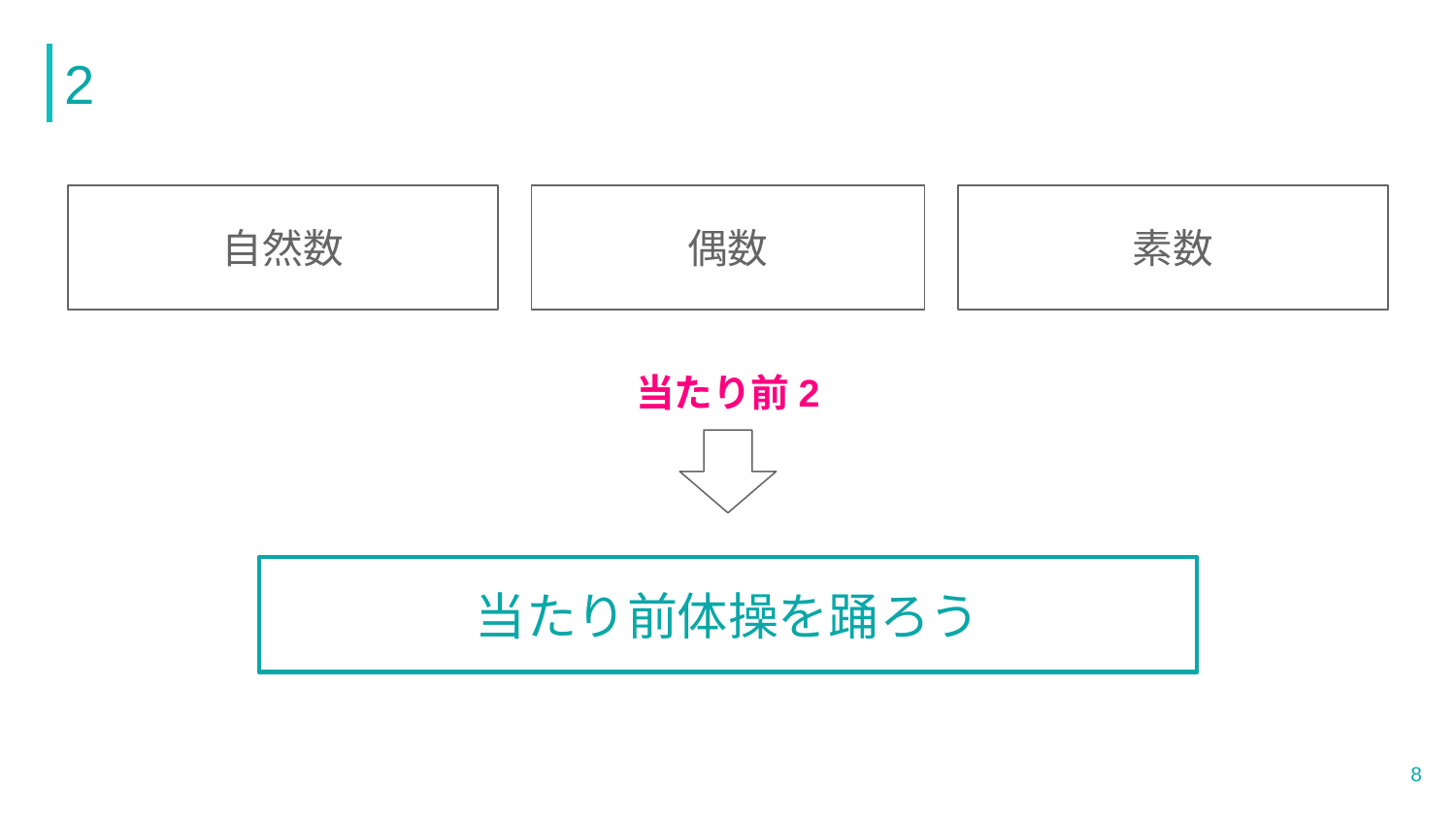

# 2
自然数
偶数
素数
当たり前2

当たり前体操を踊ろう
8